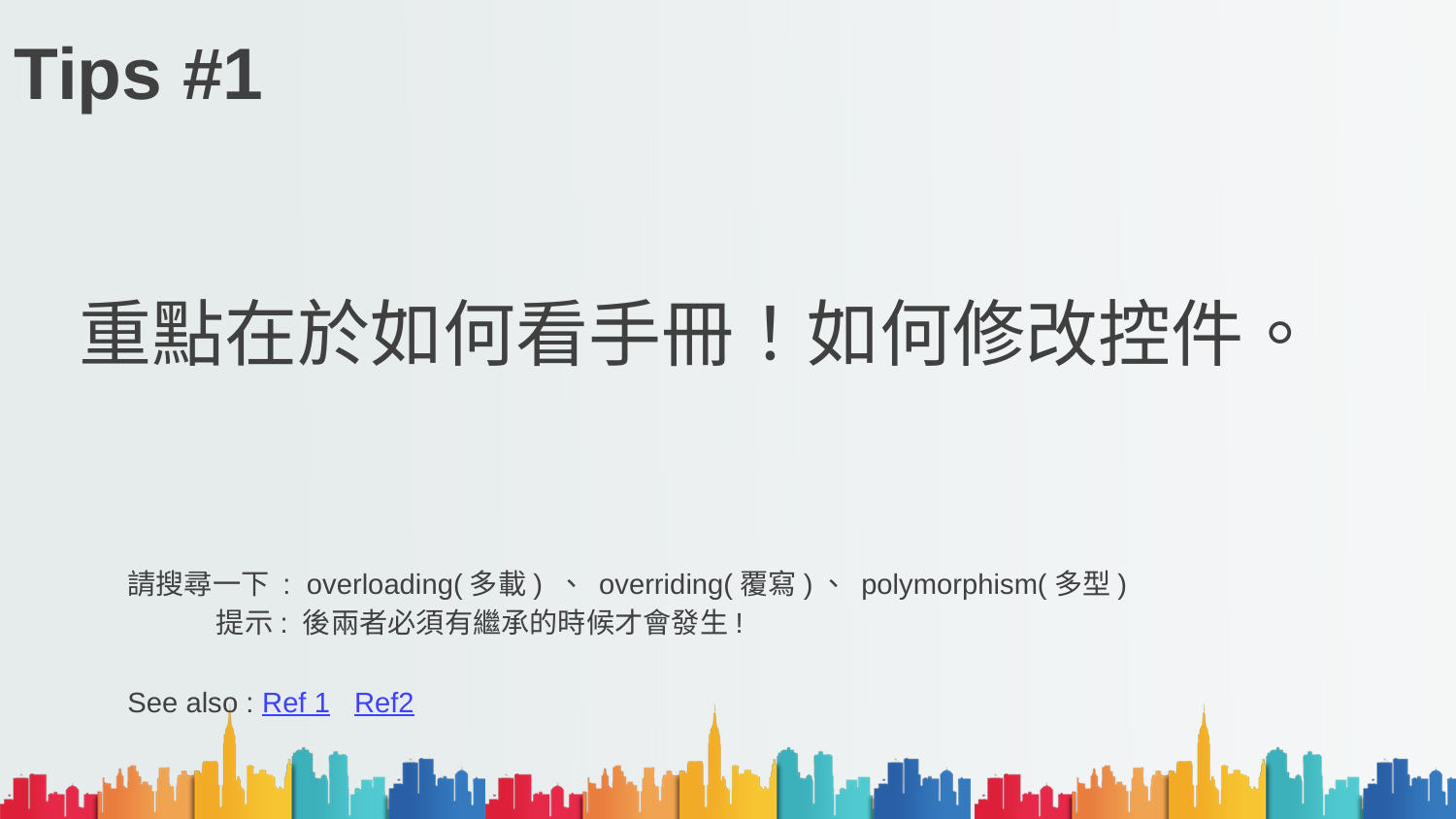

# Tips #1
重點在於如何看手冊！如何修改控件。
請搜尋一下 :  overloading(多載) 、 overriding(覆寫)、 polymorphism(多型)
             提示: 後兩者必須有繼承的時候才會發生!

See also : Ref 1   Ref2